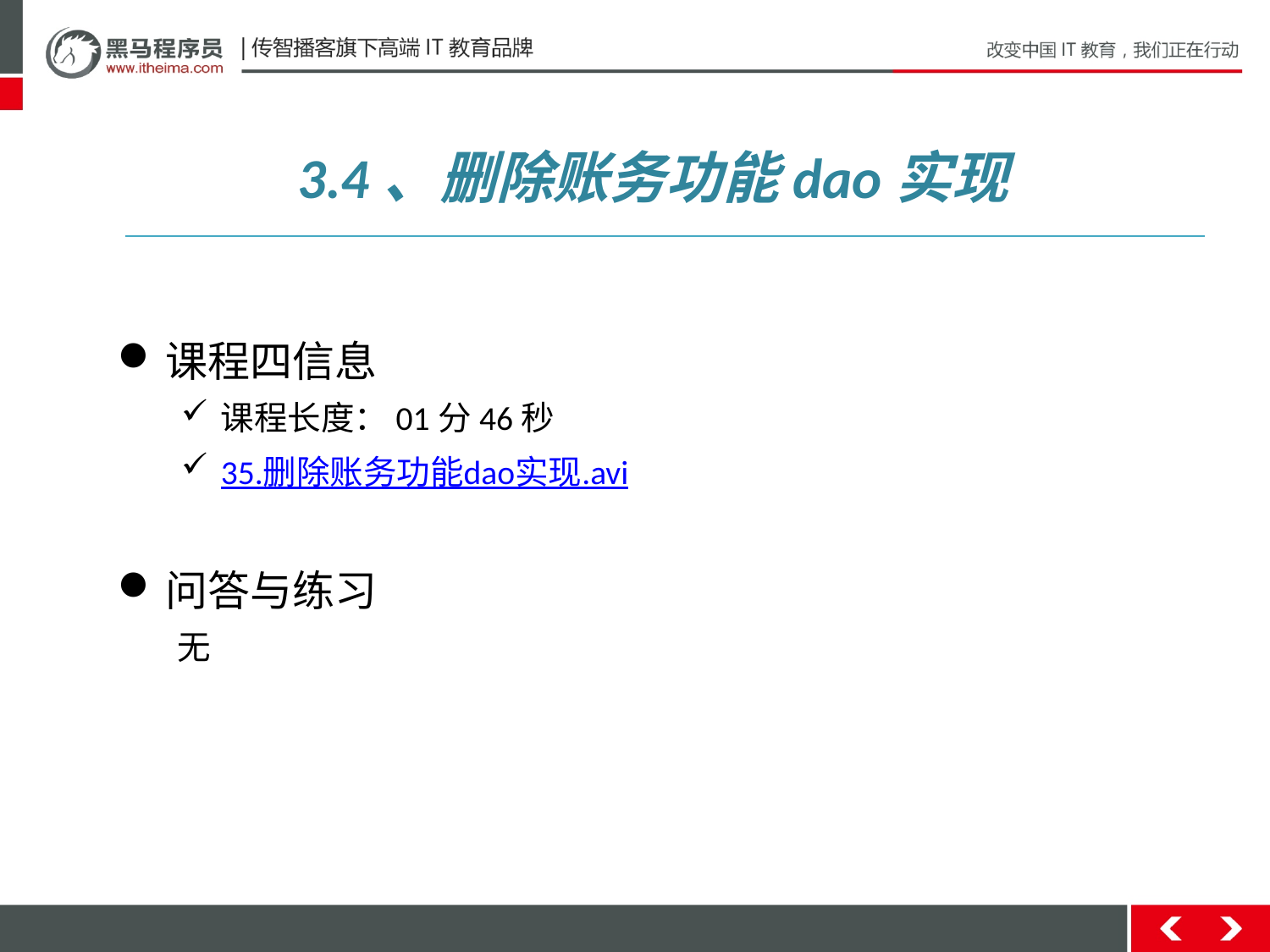

3.4、删除账务功能dao实现

课程四信息
课程长度：01分46秒
35.删除账务功能dao实现.avi

问答与练习
       无